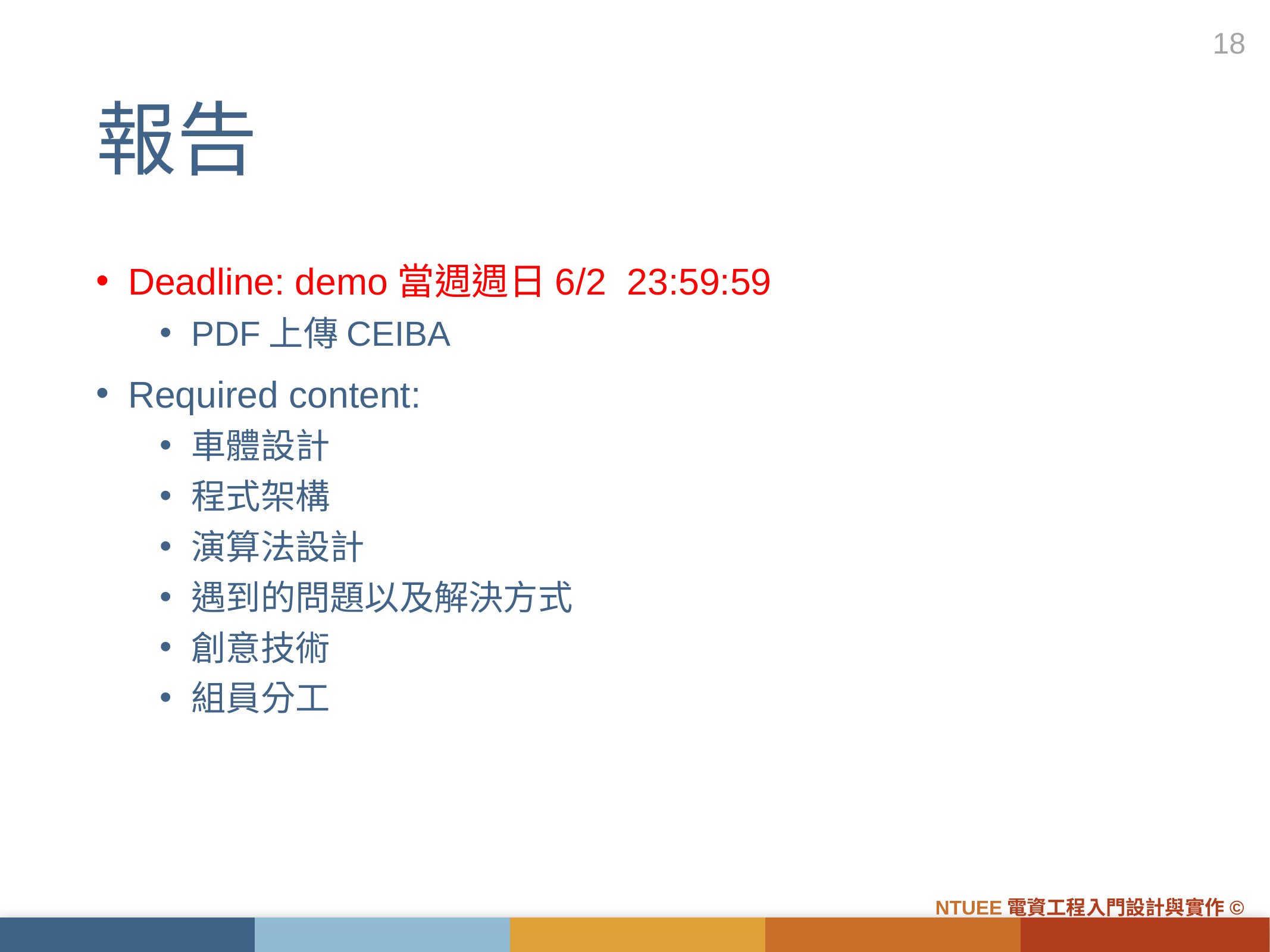

18
# 報告
Deadline: demo當週週日6/2  23:59:59
PDF上傳CEIBA
Required content:
車體設計
程式架構
演算法設計
遇到的問題以及解決方式
創意技術
組員分工